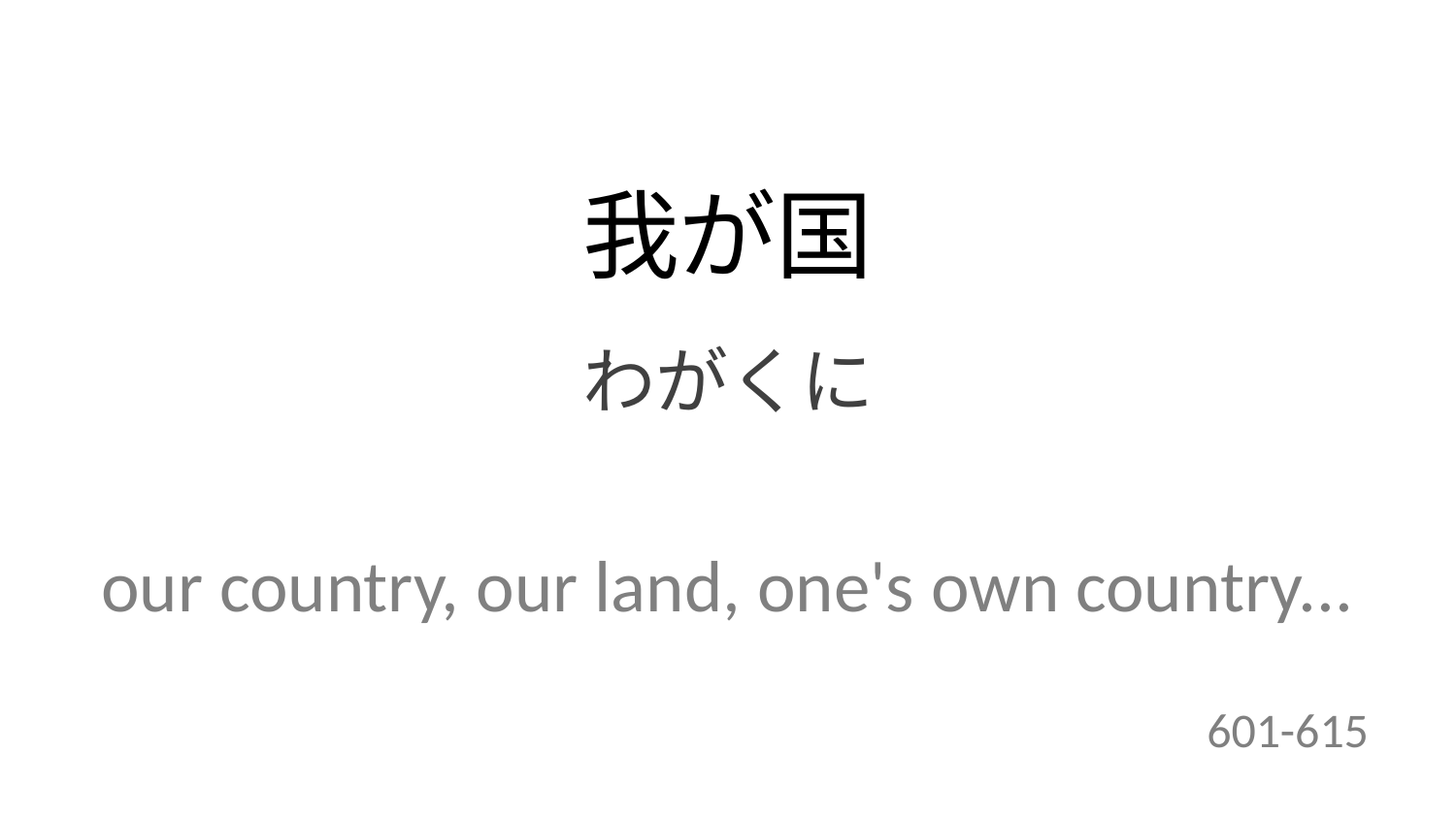

我が国

わがくに
our country, our land, one's own country...
601-615